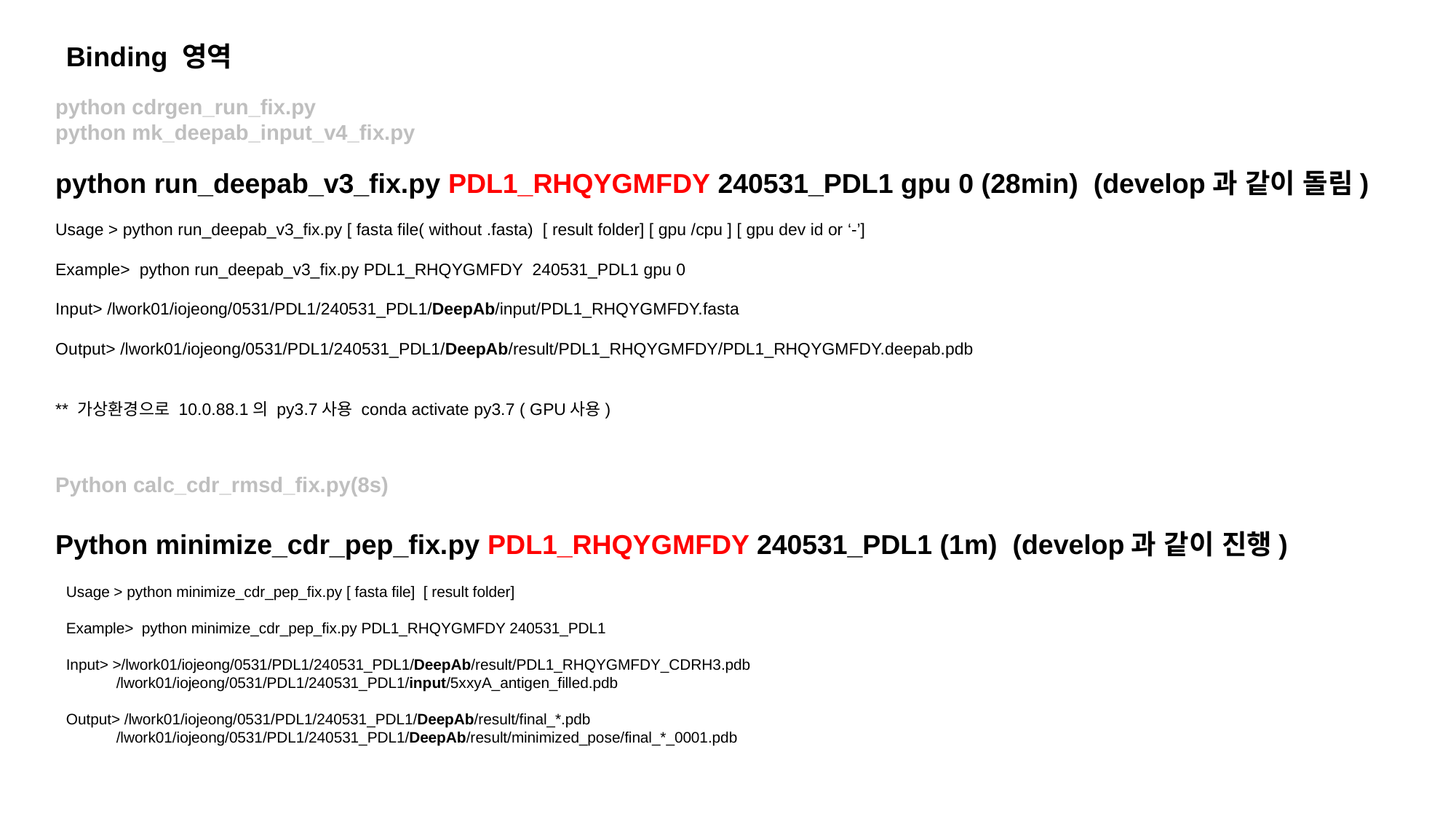

Binding 영역
python cdrgen_run_fix.py
python mk_deepab_input_v4_fix.py
python run_deepab_v3_fix.py PDL1_RHQYGMFDY 240531_PDL1 gpu 0 (28min)  (develop과 같이 돌림)

Usage > python run_deepab_v3_fix.py [ fasta file( without .fasta)  [ result folder] [ gpu /cpu ] [ gpu dev id or ‘-’]

Example>  python run_deepab_v3_fix.py PDL1_RHQYGMFDY  240531_PDL1 gpu 0

Input> /lwork01/iojeong/0531/PDL1/240531_PDL1/DeepAb/input/PDL1_RHQYGMFDY.fasta

Output> /lwork01/iojeong/0531/PDL1/240531_PDL1/DeepAb/result/PDL1_RHQYGMFDY/PDL1_RHQYGMFDY.deepab.pdb

** 가상환경으로 10.0.88.1의 py3.7사용 conda activate py3.7 ( GPU사용)
Python calc_cdr_rmsd_fix.py(8s)
Python minimize_cdr_pep_fix.py PDL1_RHQYGMFDY 240531_PDL1 (1m)  (develop과 같이 진행)

Usage > python minimize_cdr_pep_fix.py [ fasta file]  [ result folder]

Example>  python minimize_cdr_pep_fix.py PDL1_RHQYGMFDY 240531_PDL1

Input> >/lwork01/iojeong/0531/PDL1/240531_PDL1/DeepAb/result/PDL1_RHQYGMFDY_CDRH3.pdb
            /lwork01/iojeong/0531/PDL1/240531_PDL1/input/5xxyA_antigen_filled.pdb

Output> /lwork01/iojeong/0531/PDL1/240531_PDL1/DeepAb/result/final_*.pdb
            /lwork01/iojeong/0531/PDL1/240531_PDL1/DeepAb/result/minimized_pose/final_*_0001.pdb